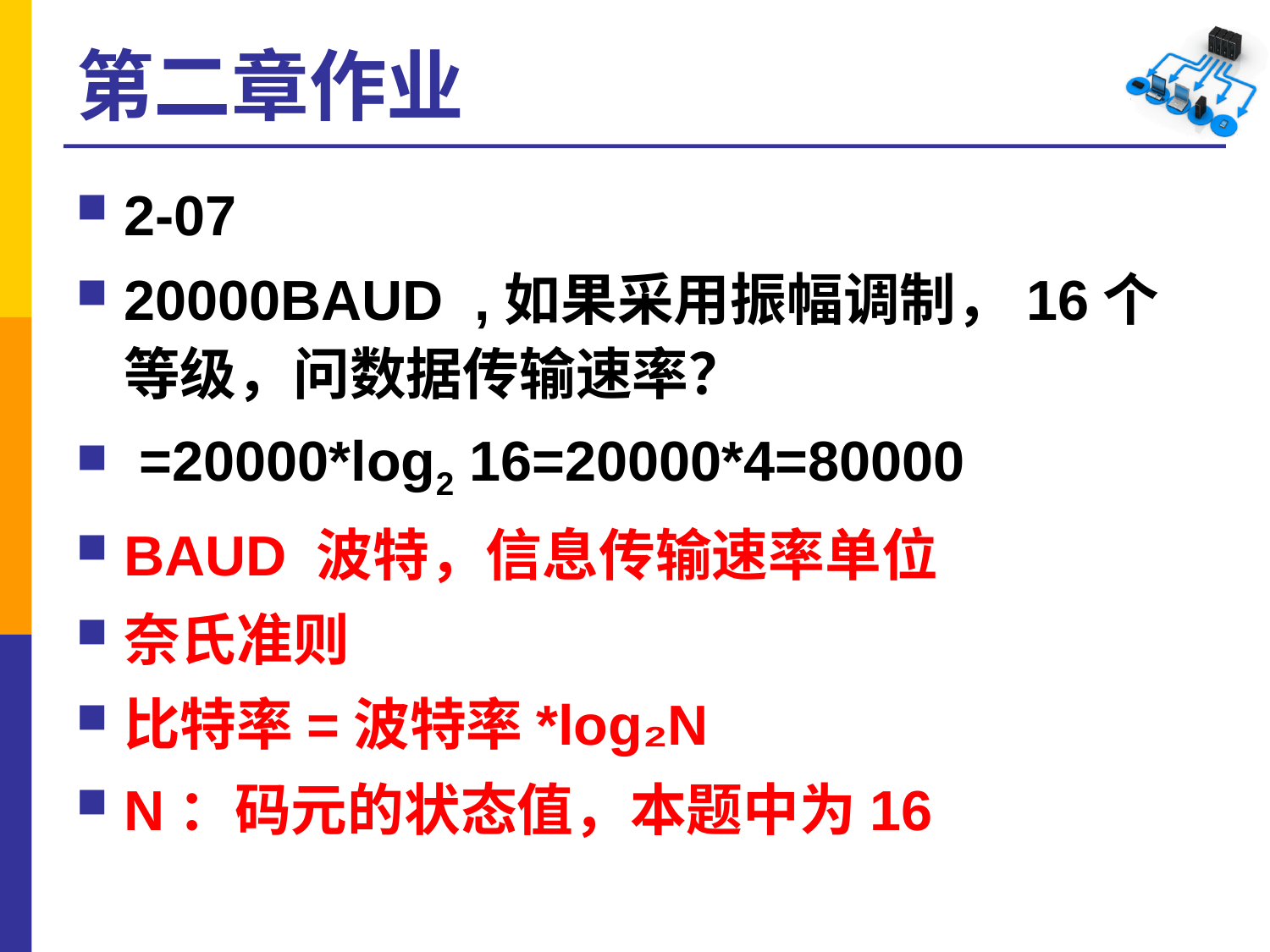

# 第二章作业
2-07
20000BAUD  ,如果采用振幅调制，16个等级，问数据传输速率？
 =20000*log2 16=20000*4=80000
BAUD 波特，信息传输速率单位
奈氏准则
比特率=波特率*log₂N
N：码元的状态值，本题中为16